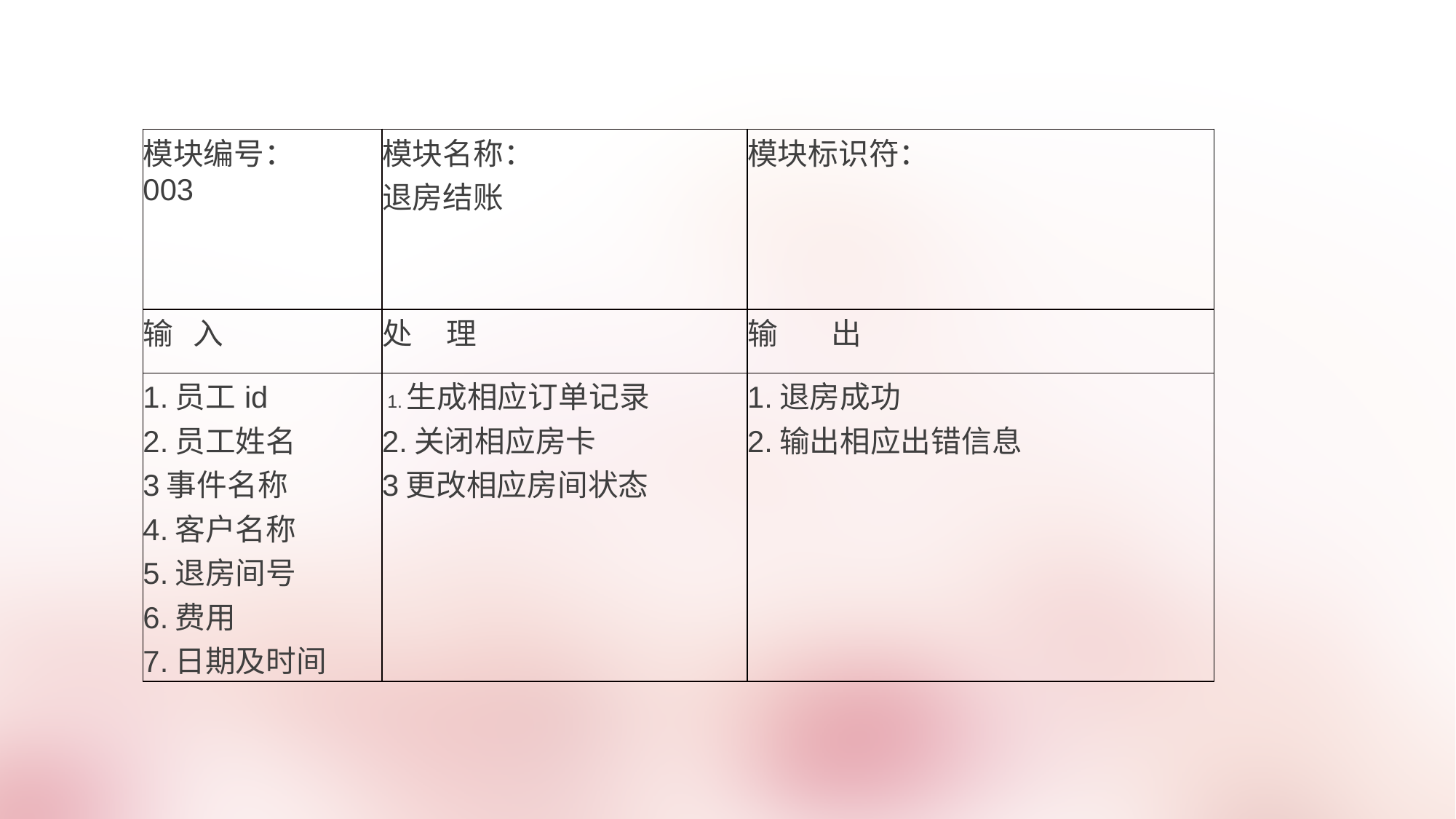

| 模块编号： 003 | 模块名称： 退房结账 | 模块标识符： |
| --- | --- | --- |
| 输 入 | 处 理 | 输 出 |
| 1.员工id 2.员工姓名 3事件名称 4.客户名称 5.退房间号 6.费用 7.日期及时间 | 1.生成相应订单记录 2.关闭相应房卡 3更改相应房间状态 | 1.退房成功 2.输出相应出错信息 |